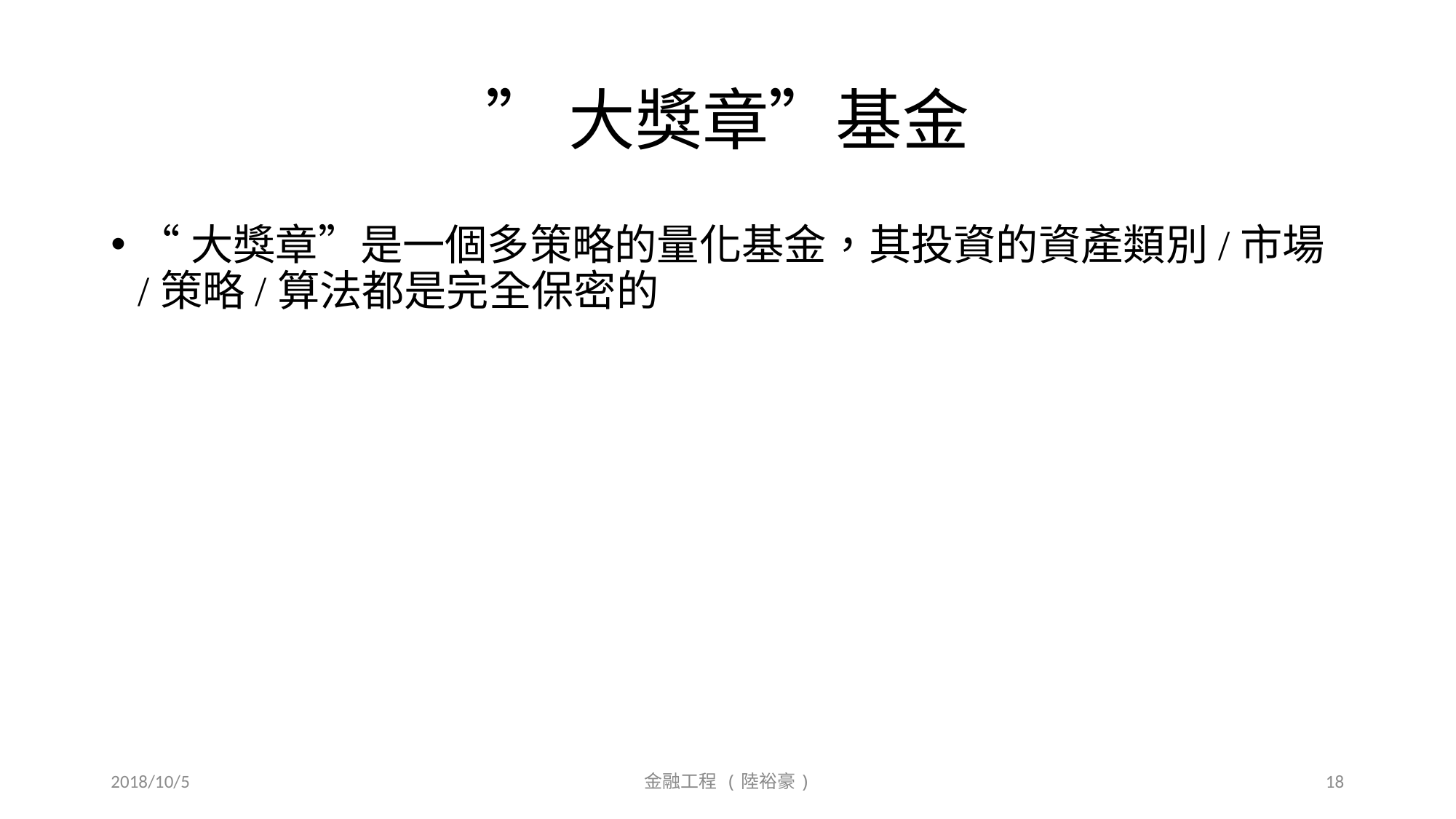

# ”大獎章”基金
“大獎章”是一個多策略的量化基金，其投資的資產類別/市場/策略/算法都是完全保密的
2018/10/5
金融工程 (陸裕豪)
18